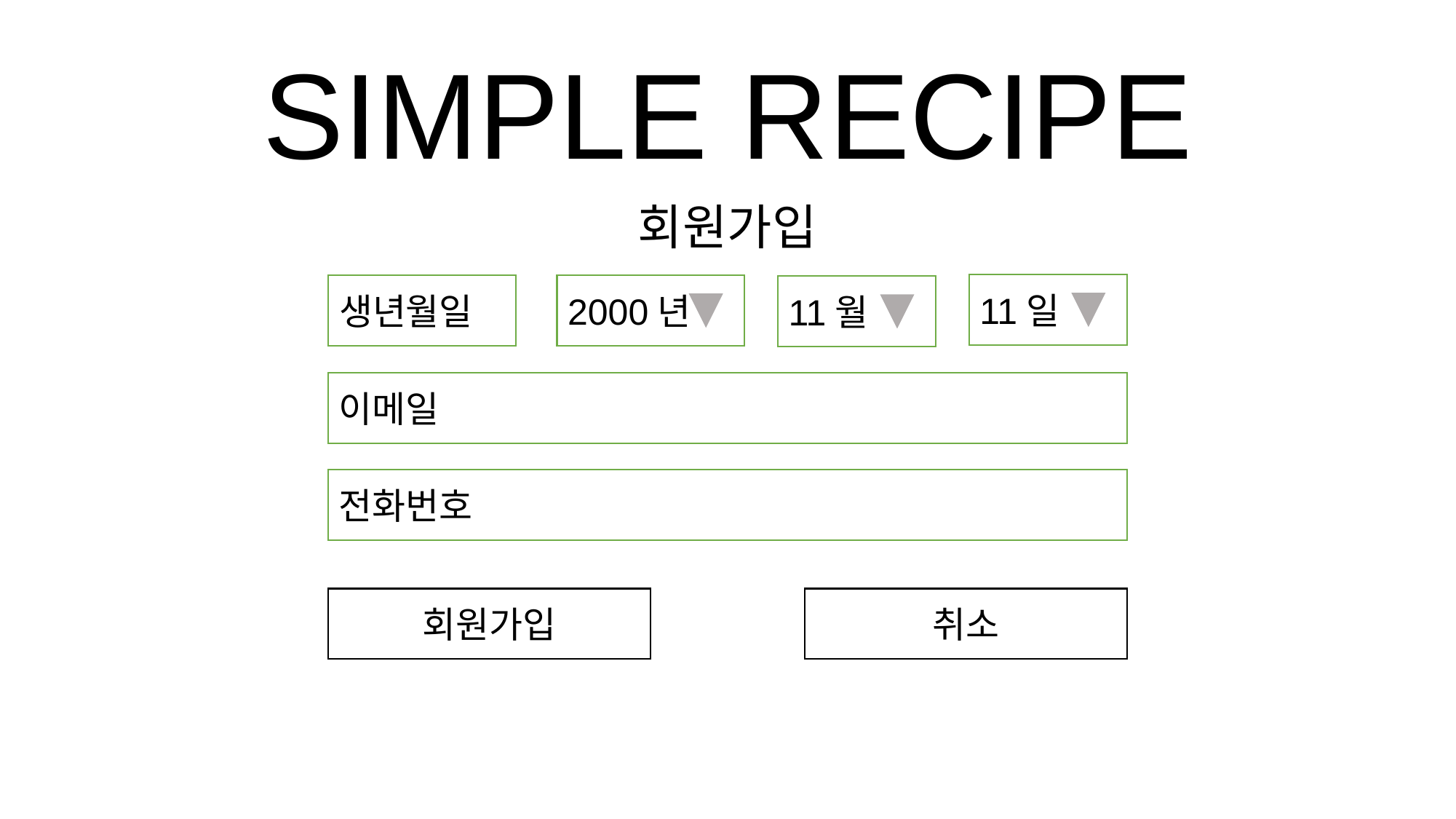

SIMPLE RECIPE
회원가입
11일
생년월일
2000년
11월

이메일
전화번호
회원가입
취소